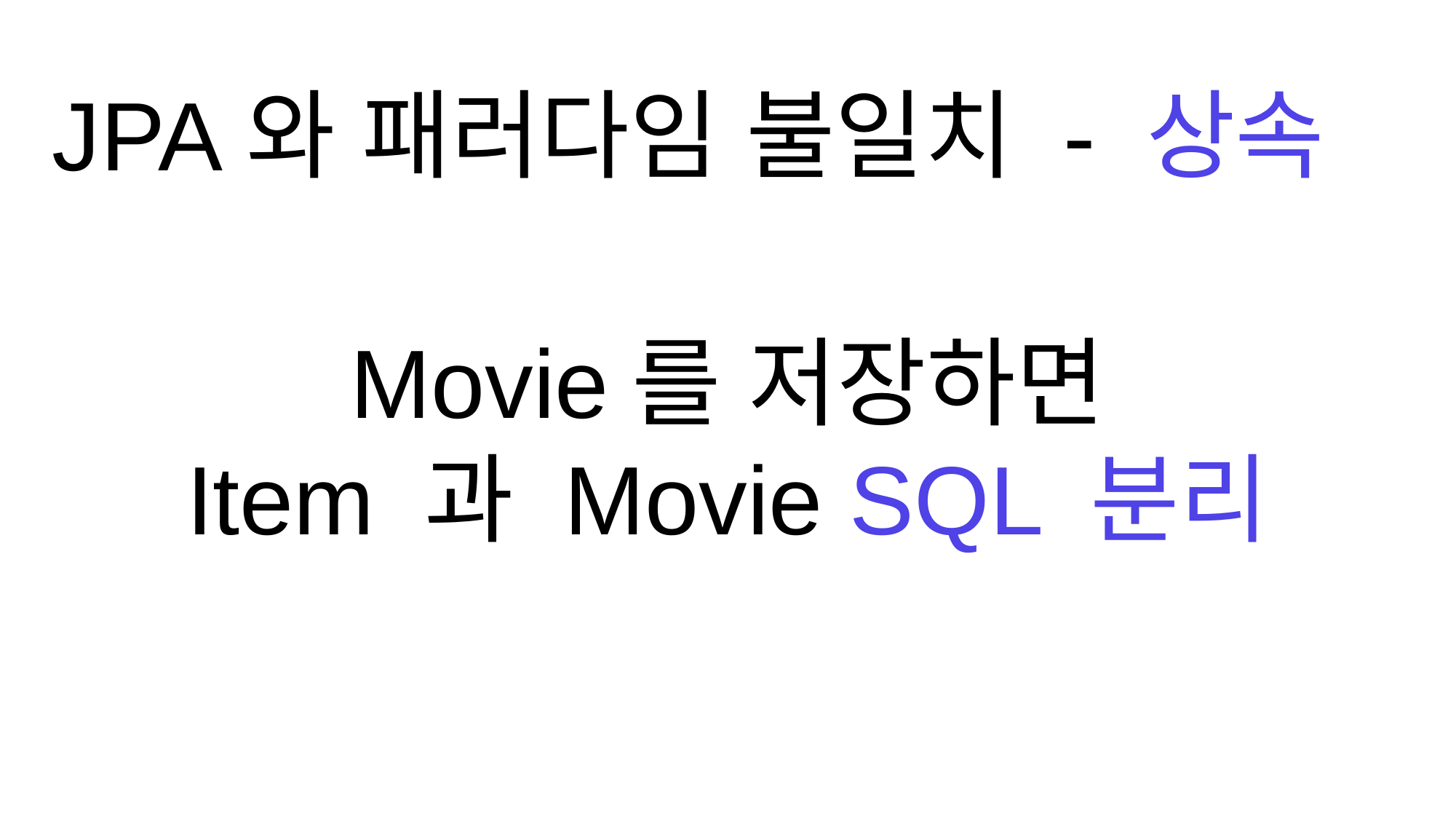

JPA와 패러다임 불일치 - 상속
Movie를 저장하면
Item 과 Movie SQL 분리